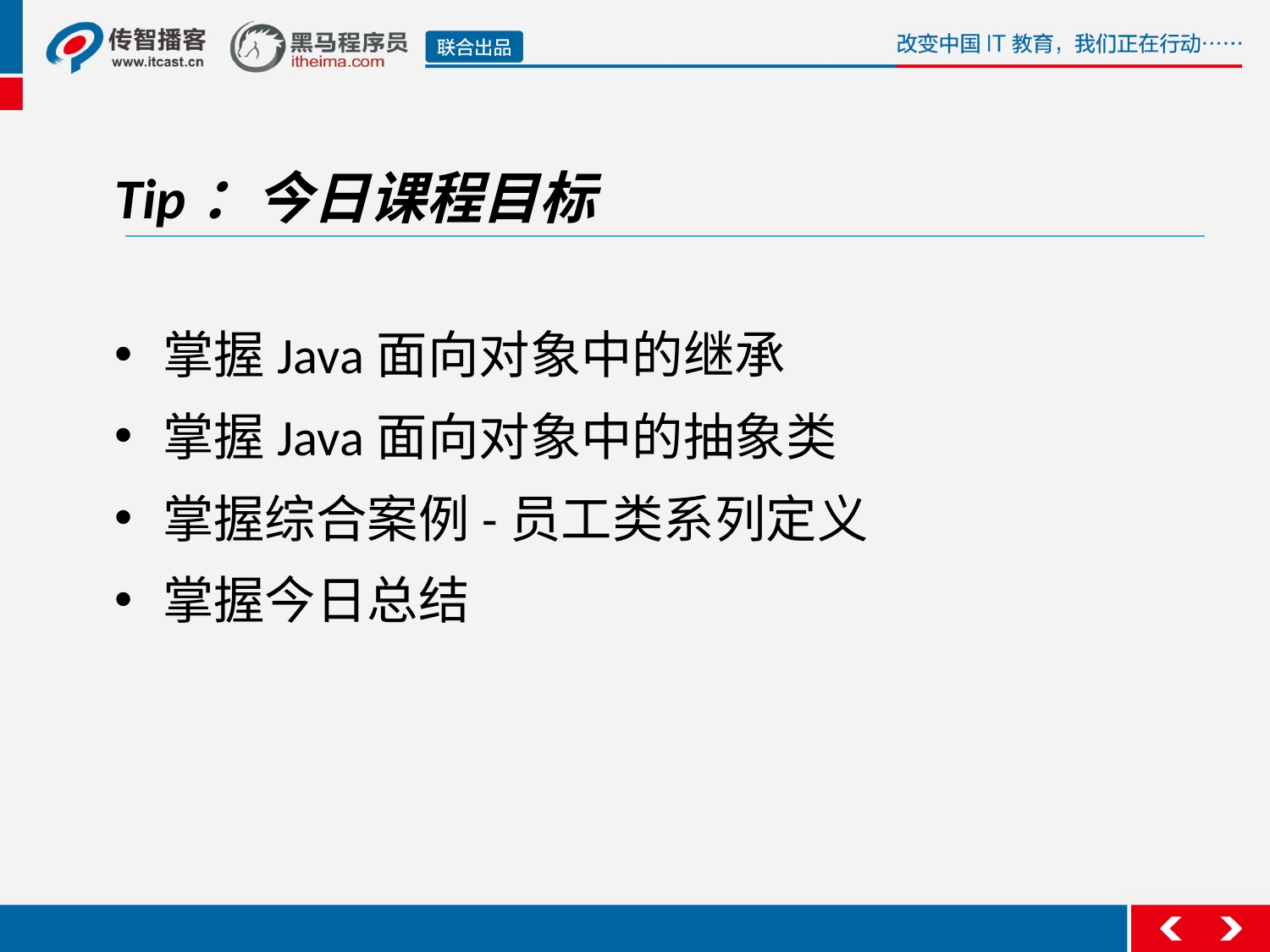

Tip：今日课程目标
掌握Java面向对象中的继承
掌握Java面向对象中的抽象类
掌握综合案例-员工类系列定义
掌握今日总结